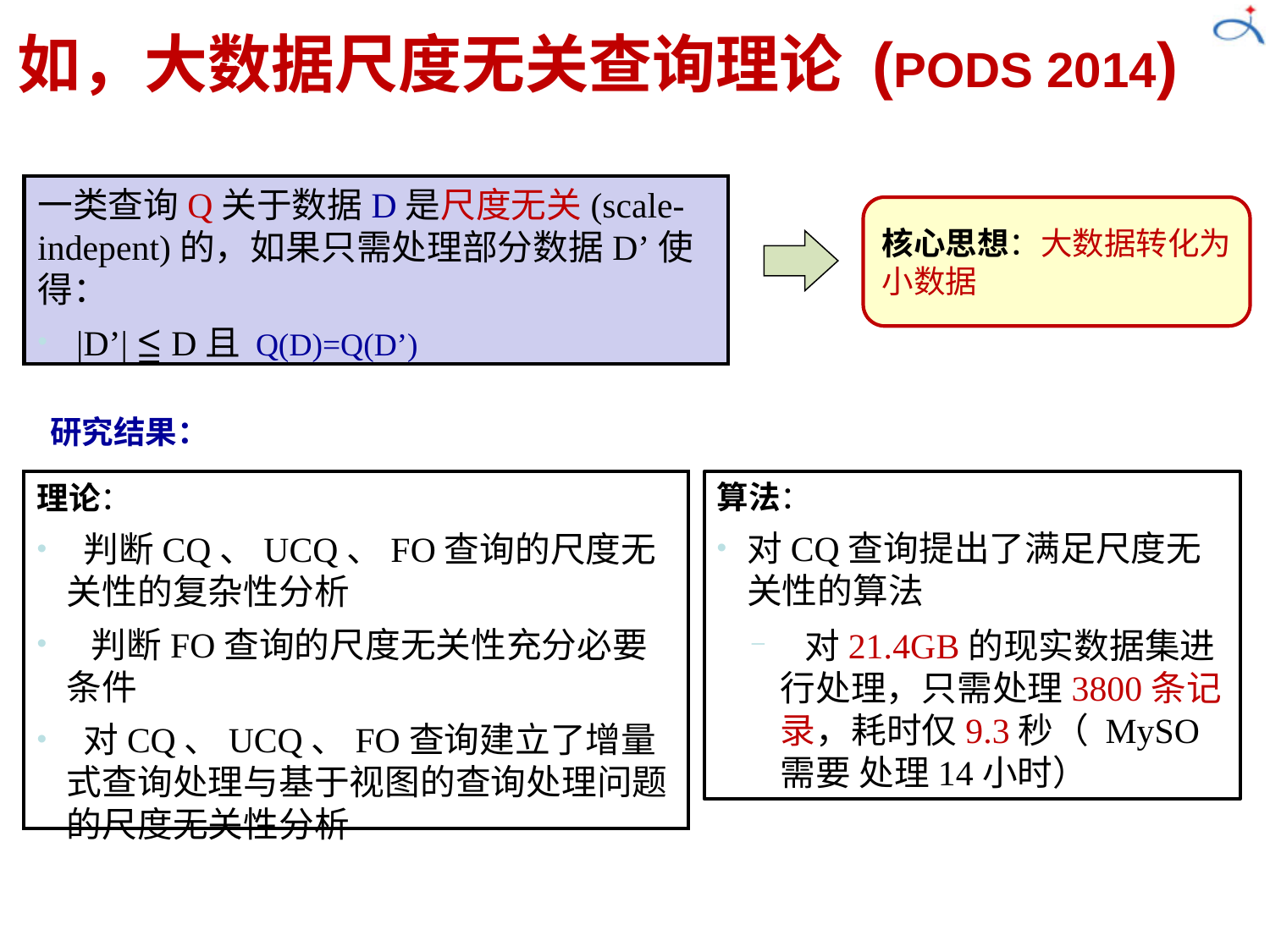

如，大数据尺度无关查询理论 (PODS 2014)
一类查询Q关于数据D是尺度无关(scale-indepent)的，如果只需处理部分数据D’使得：
 |D’| ≦ D且 Q(D)=Q(D’)
核心思想：大数据转化为小数据

研究结果：
算法：
对CQ查询提出了满足尺度无关性的算法
  对21.4GB的现实数据集进行处理，只需处理3800条记录，耗时仅9.3秒（ MySO需要 处理14小时）
理论：
 判断CQ、UCQ、FO查询的尺度无关性的复杂性分析
  判断FO查询的尺度无关性充分必要条件
 对CQ、UCQ、FO查询建立了增量式查询处理与基于视图的查询处理问题的尺度无关性分析